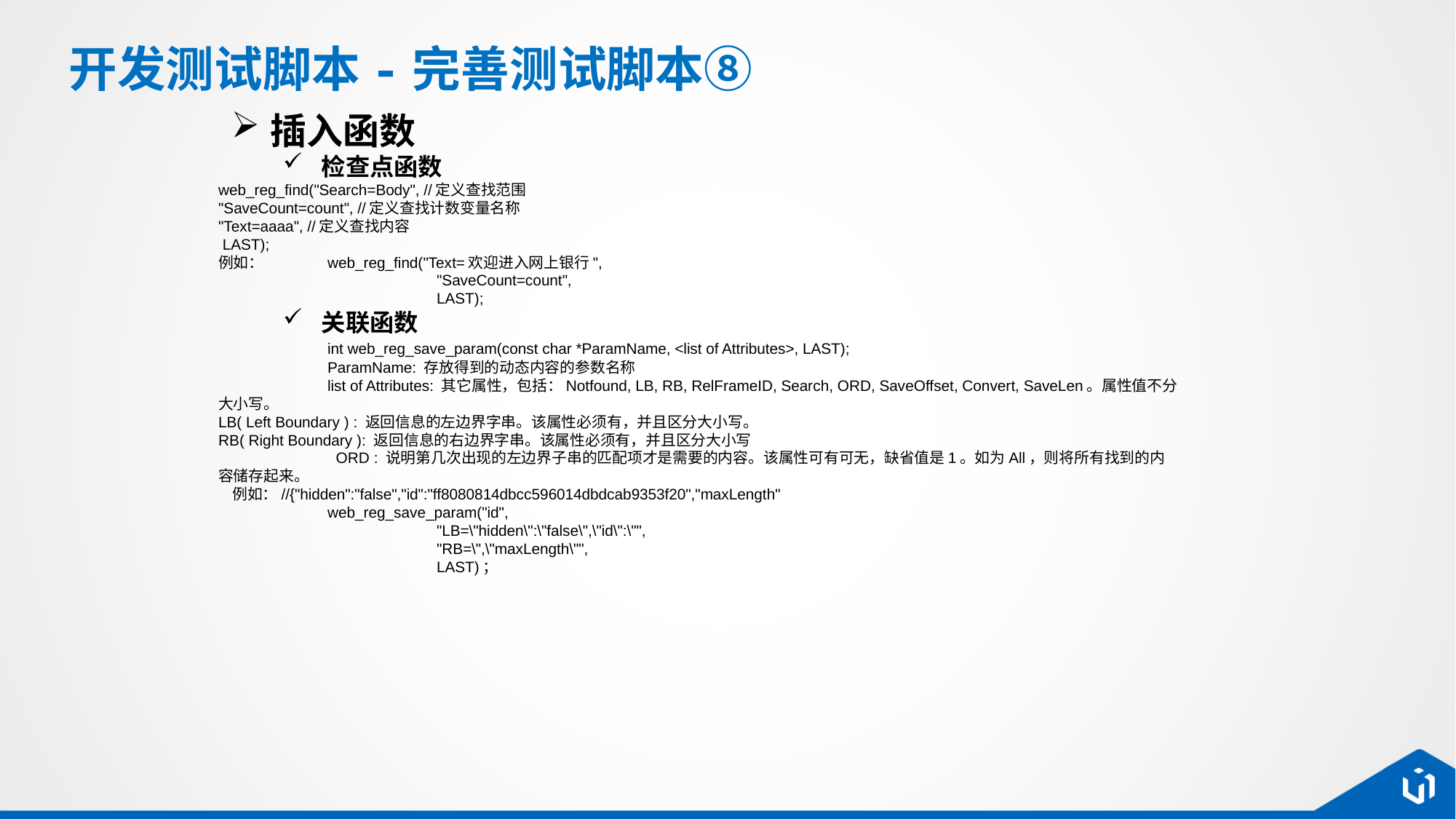

23
# 开发测试脚本-完善测试脚本⑧
插入函数
检查点函数
web_reg_find("Search=Body", //定义查找范围
"SaveCount=count", //定义查找计数变量名称
"Text=aaaa", //定义查找内容
 LAST);
例如：	web_reg_find("Text=欢迎进入网上银行",
		"SaveCount=count",
		LAST);
关联函数
	int web_reg_save_param(const char *ParamName, <list of Attributes>, LAST);
	ParamName: 存放得到的动态内容的参数名称
	list of Attributes: 其它属性，包括：Notfound, LB, RB, RelFrameID, Search, ORD, SaveOffset, Convert, SaveLen。属性值不分大小写。
LB( Left Boundary ) : 返回信息的左边界字串。该属性必须有，并且区分大小写。
RB( Right Boundary ): 返回信息的右边界字串。该属性必须有，并且区分大小写
	  ORD : 说明第几次出现的左边界子串的匹配项才是需要的内容。该属性可有可无，缺省值是1。如为All，则将所有找到的内容储存起来。
   例如：//{"hidden":"false","id":"ff8080814dbcc596014dbdcab9353f20","maxLength"
	web_reg_save_param("id",
		"LB=\"hidden\":\"false\",\"id\":\"",
		"RB=\",\"maxLength\"",
		LAST)；